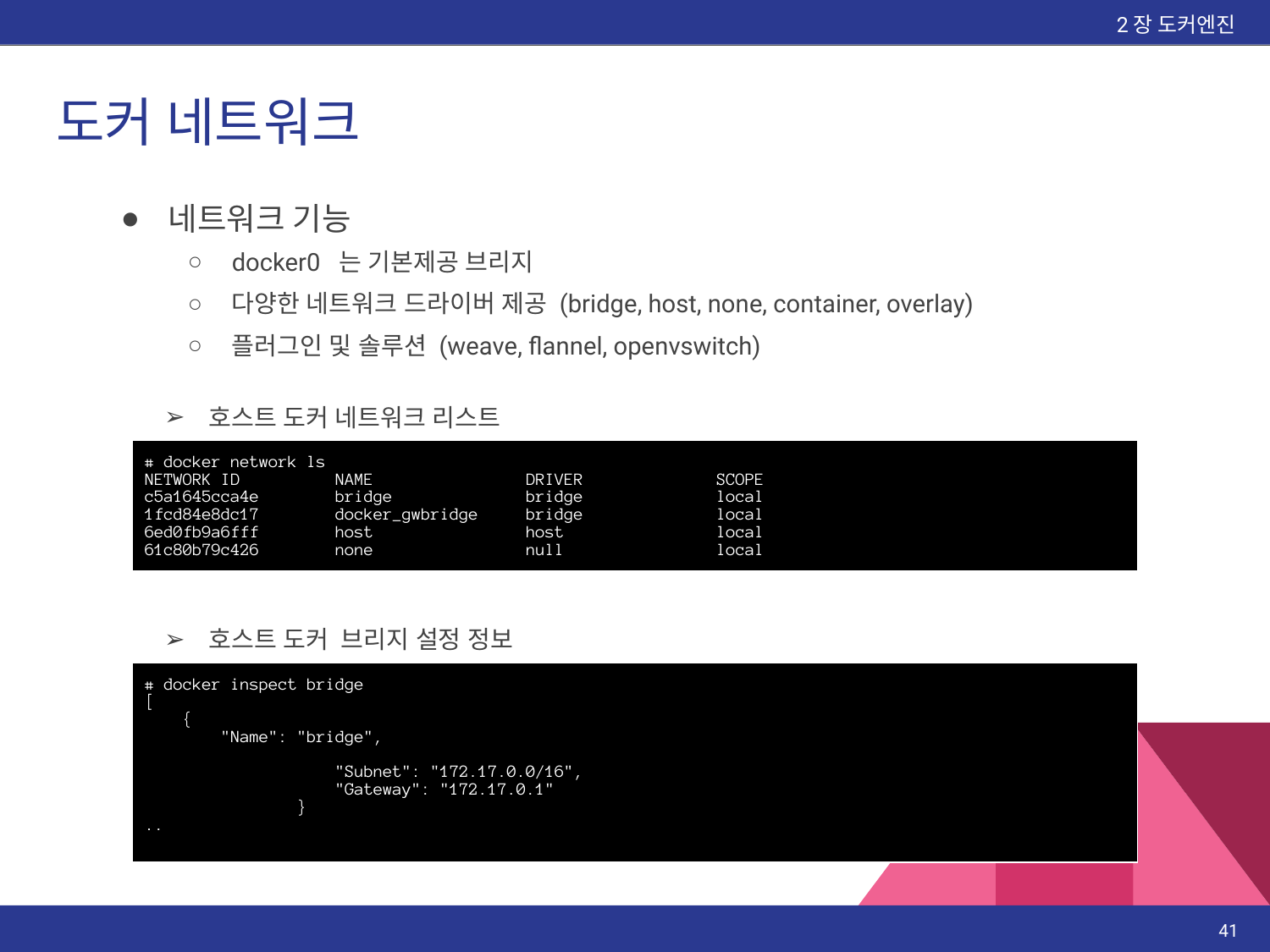

2장 도커엔진
# 도커 네트워크
네트워크 기능
docker0  는 기본제공 브리지
다양한 네트워크 드라이버 제공 (bridge, host, none, container, overlay)
플러그인 및 솔루션 (weave, flannel, openvswitch)
호스트 도커 네트워크 리스트

| # docker network ls NETWORK ID NAME DRIVER SCOPE c5a1645cca4e bridge bridge local 1fcd84e8dc17 docker\_gwbridge bridge local 6ed0fb9a6fff host host local 61c80b79c426 none null local |
| --- |
호스트 도커  브리지 설정 정보

| # docker inspect bridge [ { "Name": "bridge", "Subnet": "172.17.0.0/16", "Gateway": "172.17.0.1" } .. |
| --- |
41